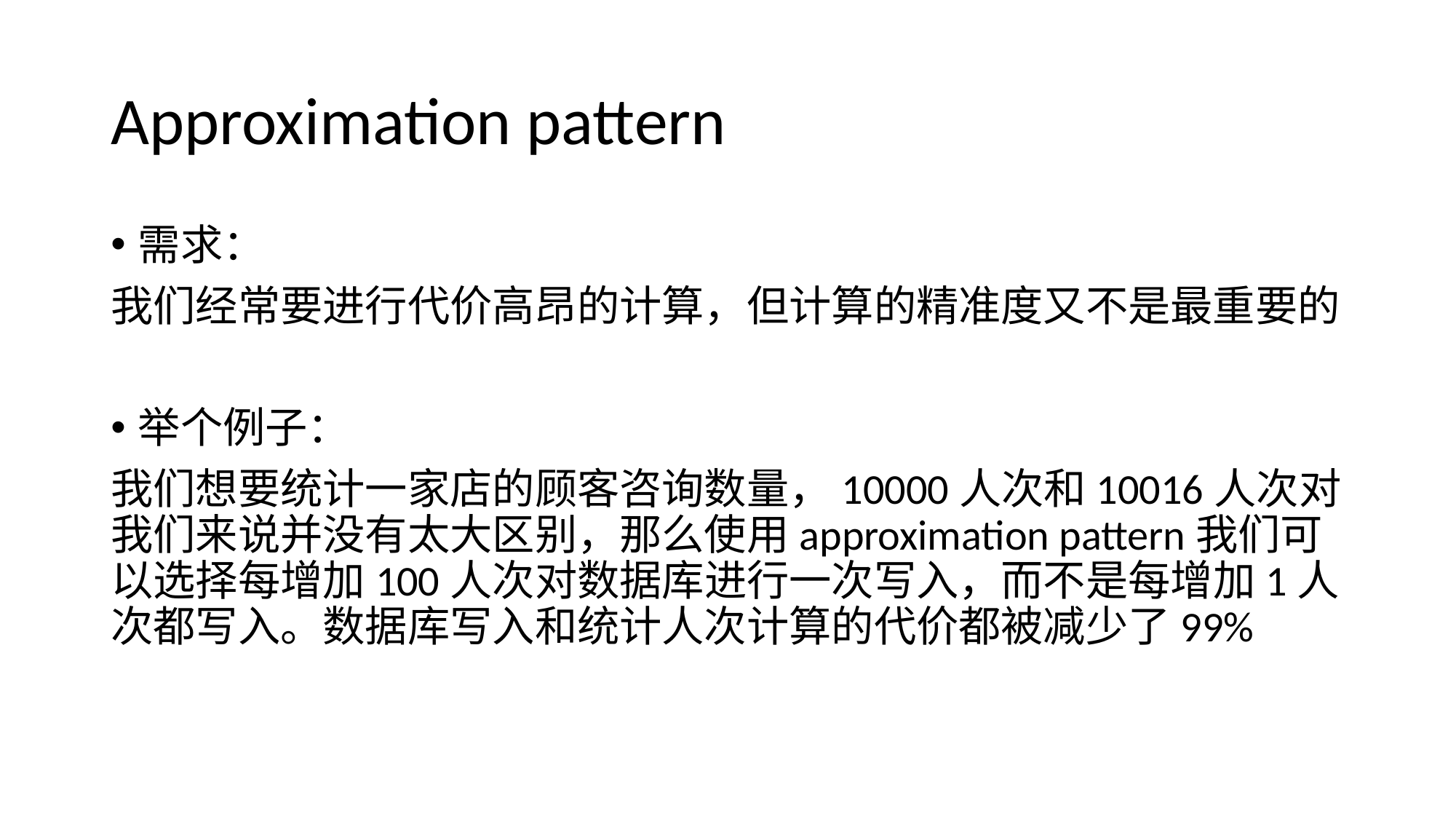

# Approximation pattern
需求：
我们经常要进行代价高昂的计算，但计算的精准度又不是最重要的

举个例子：
我们想要统计一家店的顾客咨询数量，10000人次和10016人次对我们来说并没有太大区别，那么使用approximation pattern我们可以选择每增加100人次对数据库进行一次写入，而不是每增加1人次都写入。数据库写入和统计人次计算的代价都被减少了99%